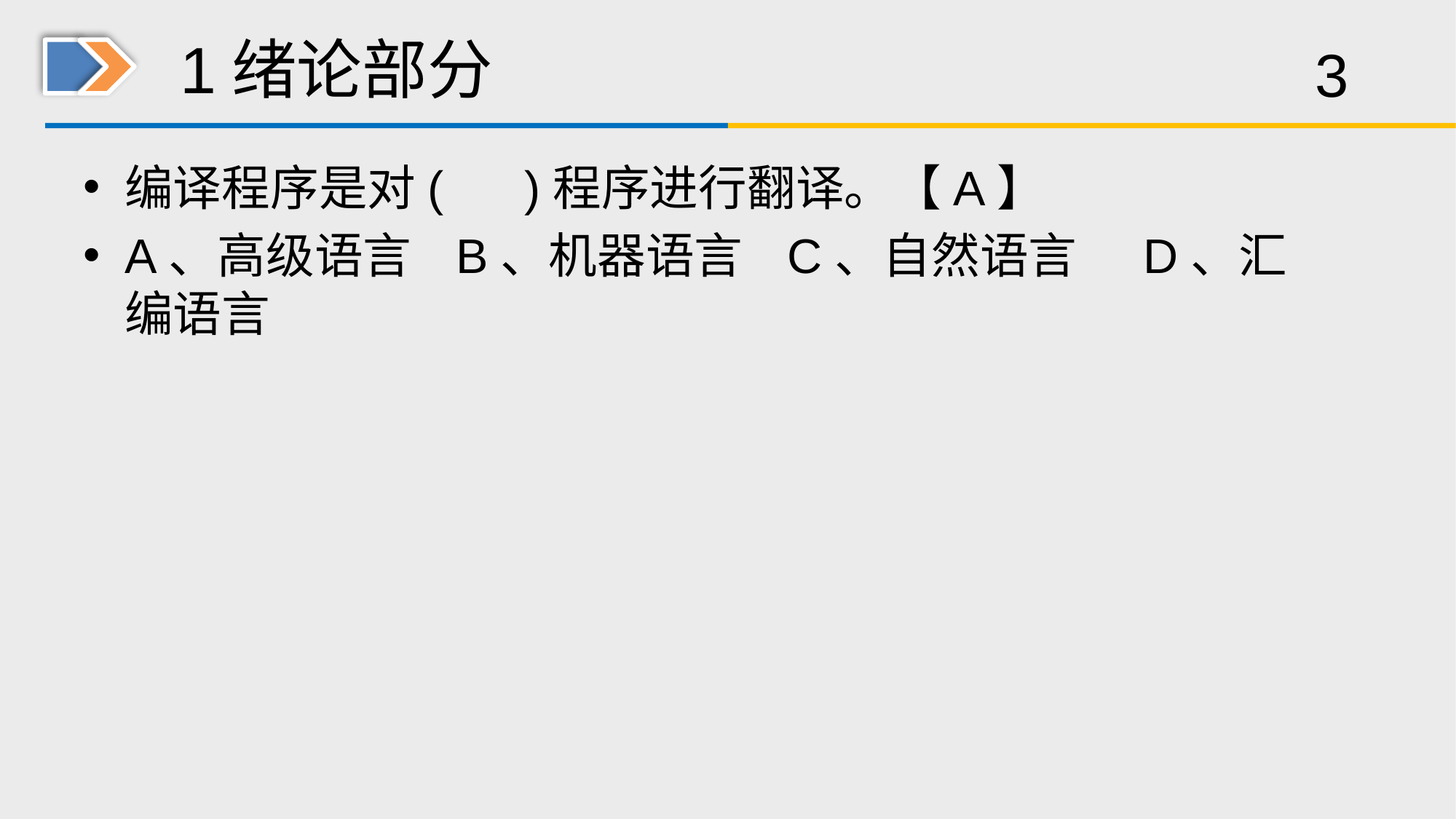

# 1绪论部分
3
编译程序是对(      )程序进行翻译。【A】
A、高级语言   B、机器语言   C、自然语言     D、汇编语言